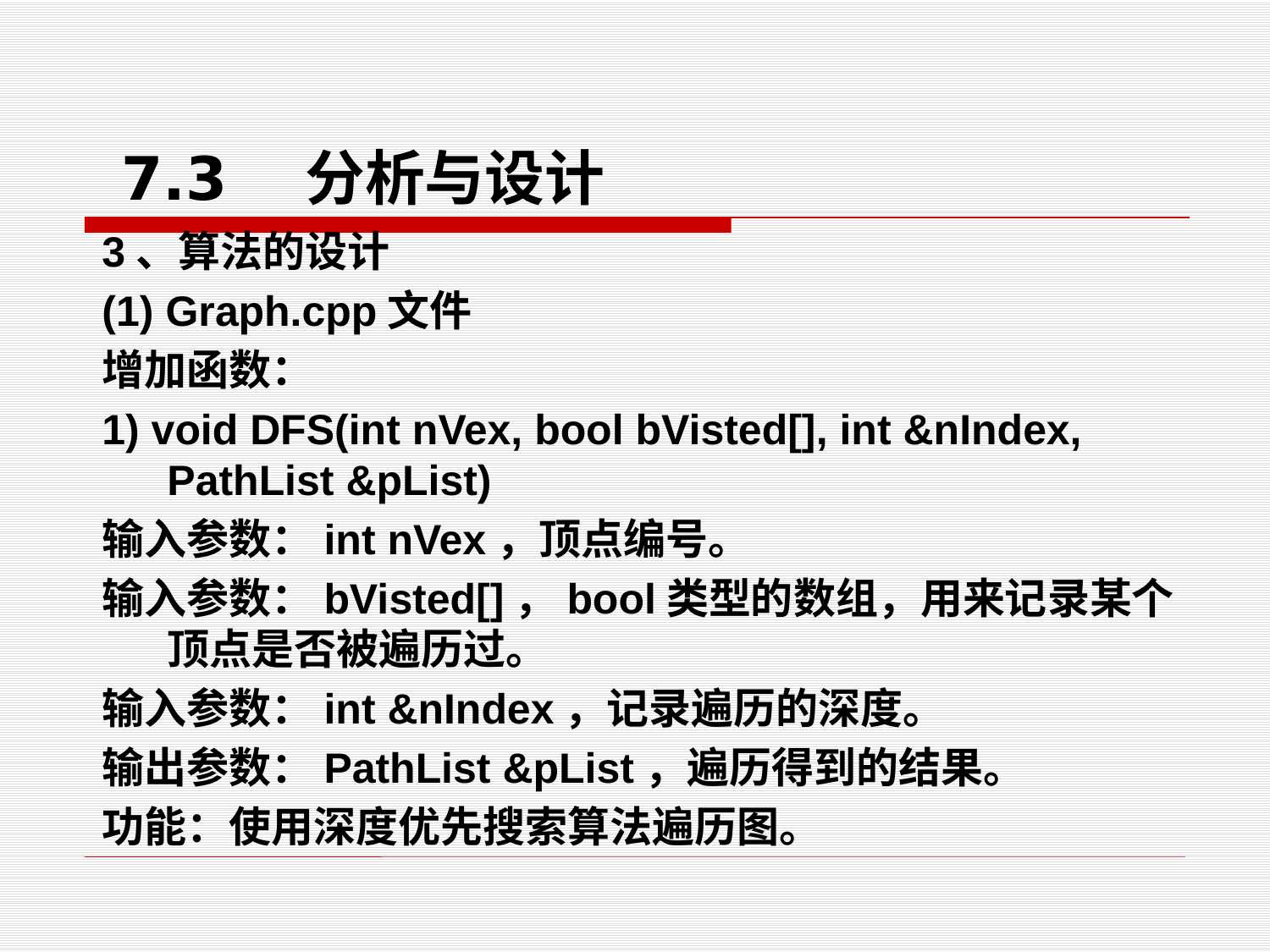

7.3   分析与设计
# 3、算法的设计
(1) Graph.cpp文件
增加函数：
1) void DFS(int nVex, bool bVisted[], int &nIndex, PathList &pList)
输入参数：int nVex，顶点编号。
输入参数：bVisted[]，bool类型的数组，用来记录某个顶点是否被遍历过。
输入参数：int &nIndex，记录遍历的深度。
输出参数：PathList &pList，遍历得到的结果。
功能：使用深度优先搜索算法遍历图。